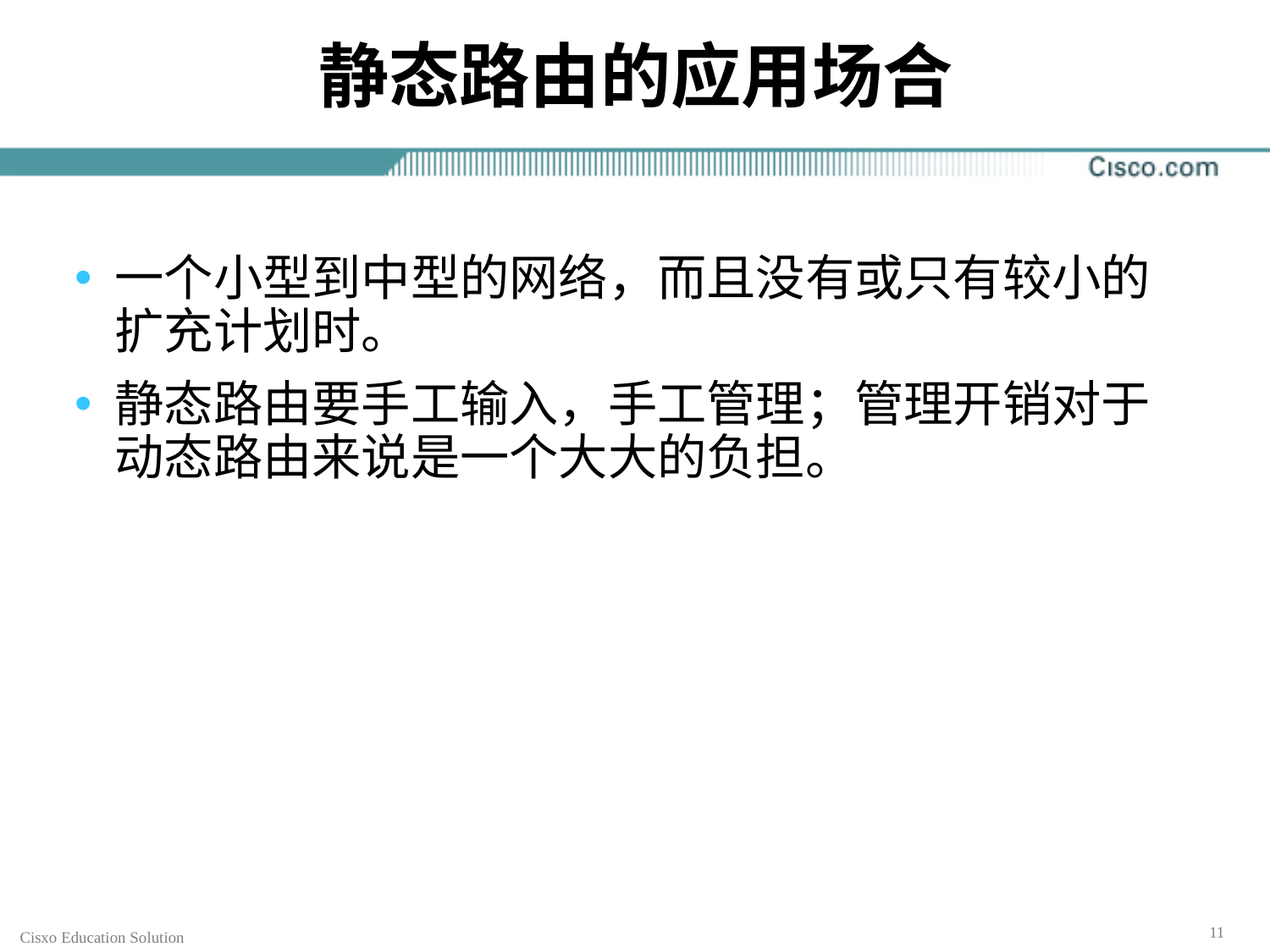

# 静态路由的应用场合
一个小型到中型的网络，而且没有或只有较小的扩充计划时。
静态路由要手工输入，手工管理；管理开销对于动态路由来说是一个大大的负担。